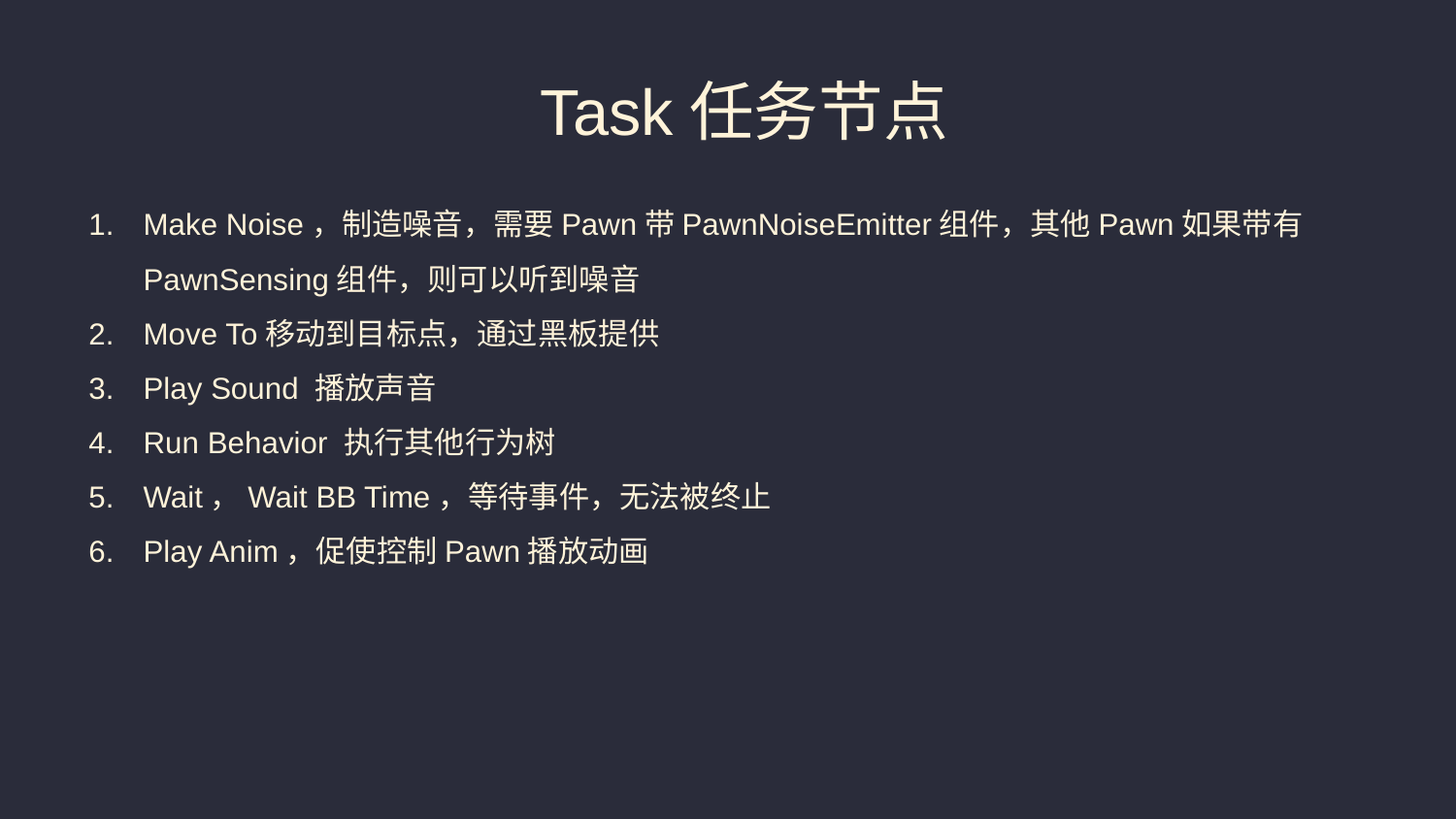

Task任务节点
Make Noise，制造噪音，需要Pawn带PawnNoiseEmitter组件，其他Pawn如果带有PawnSensing组件，则可以听到噪音
Move To移动到目标点，通过黑板提供
Play Sound 播放声音
Run Behavior 执行其他行为树
Wait，Wait BB Time，等待事件，无法被终止
Play Anim，促使控制Pawn播放动画